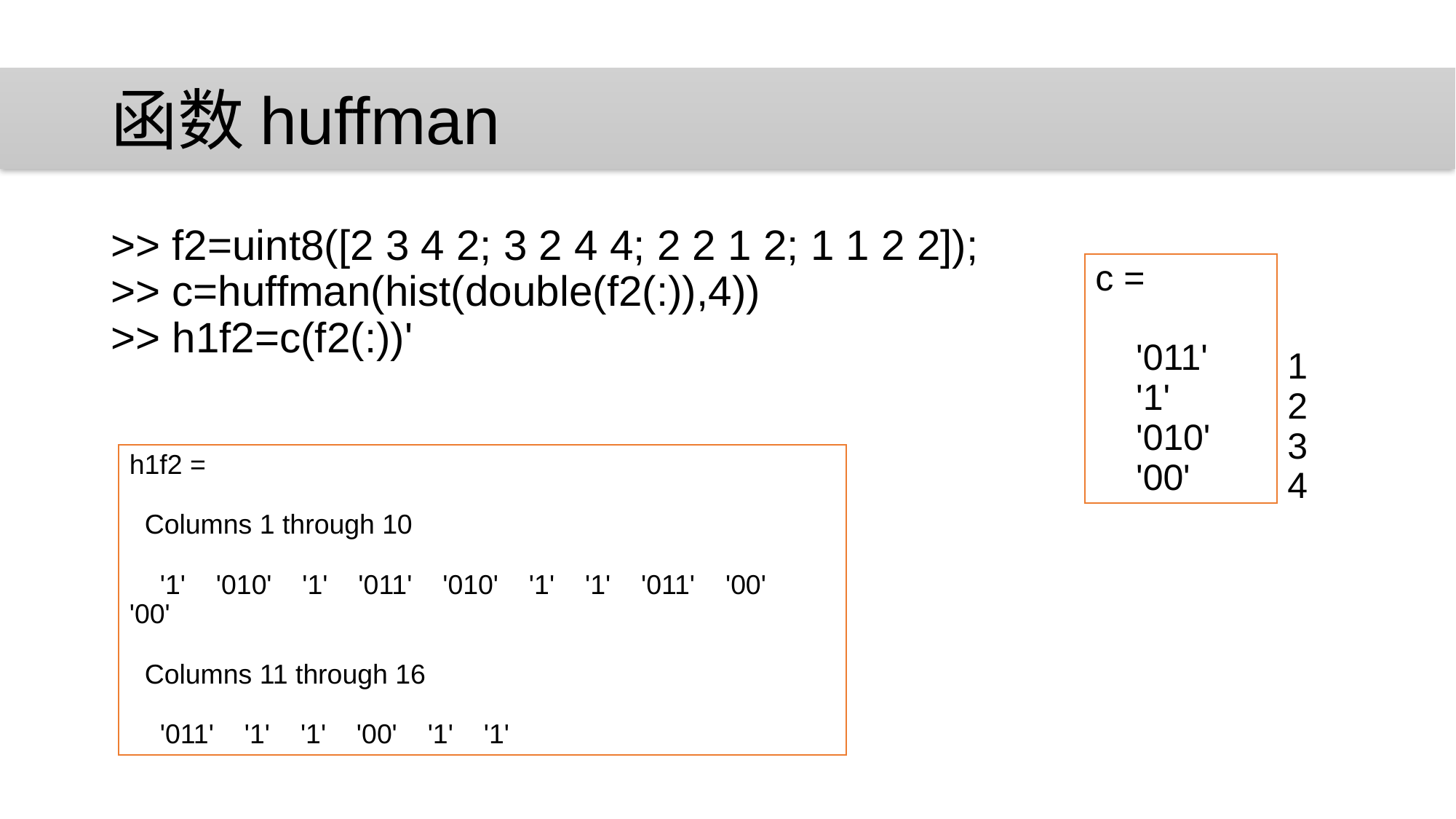

# 函数huffman

>> f2=uint8([2 3 4 2; 3 2 4 4; 2 2 1 2; 1 1 2 2]);
>> c=huffman(hist(double(f2(:)),4))
>> h1f2=c(f2(:))'

c =

    '011'
    '1'
    '010'
    '00'
1
2
3
4
h1f2 =

  Columns 1 through 10

    '1'    '010'    '1'    '011'    '010'    '1'    '1'    '011'    '00'    '00'

  Columns 11 through 16

    '011'    '1'    '1'    '00'    '1'    '1'